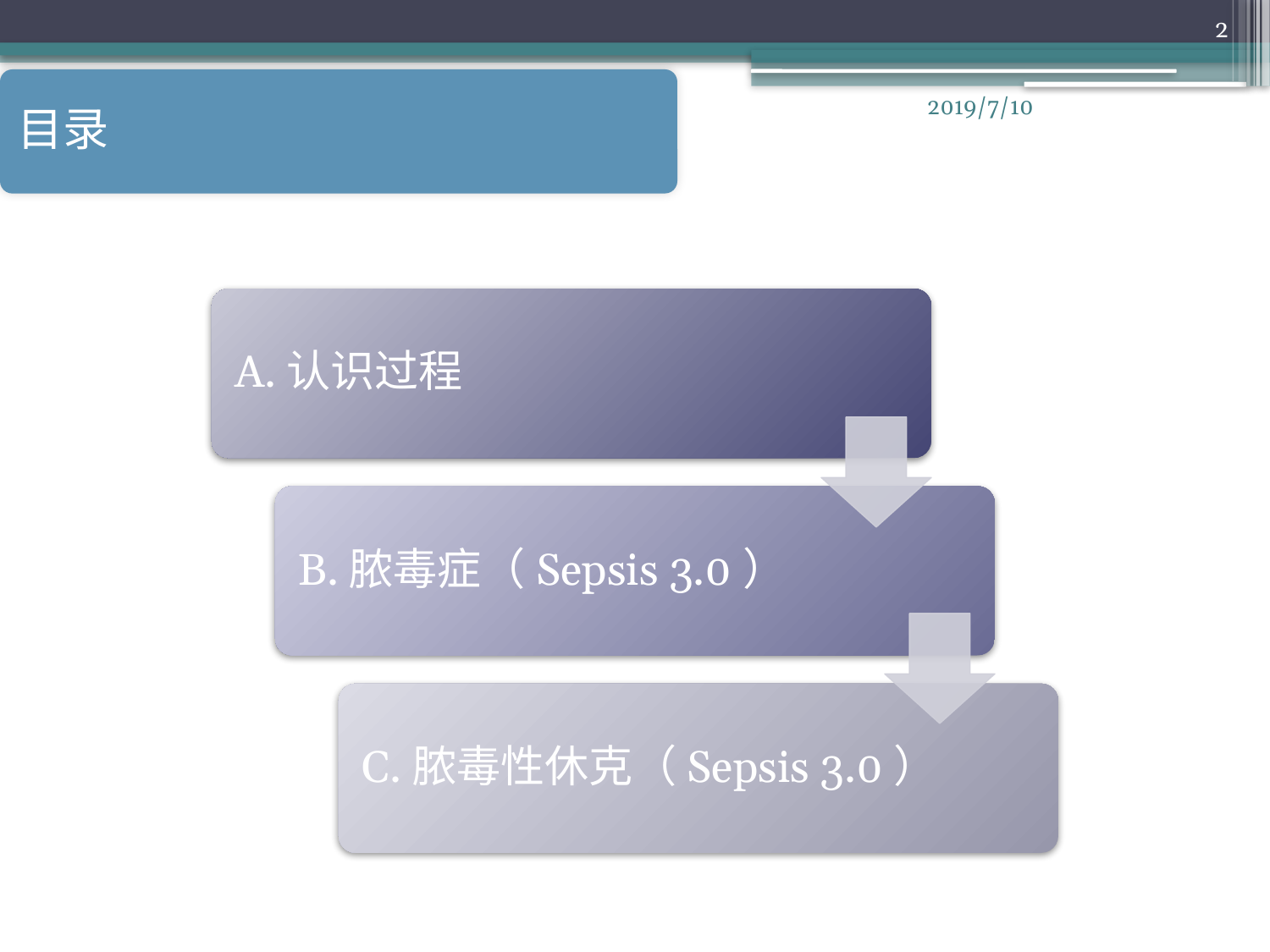

2

目录
2019/7/10
A.认识过程
B.脓毒症（Sepsis 3.0）
C.脓毒性休克（Sepsis 3.0）